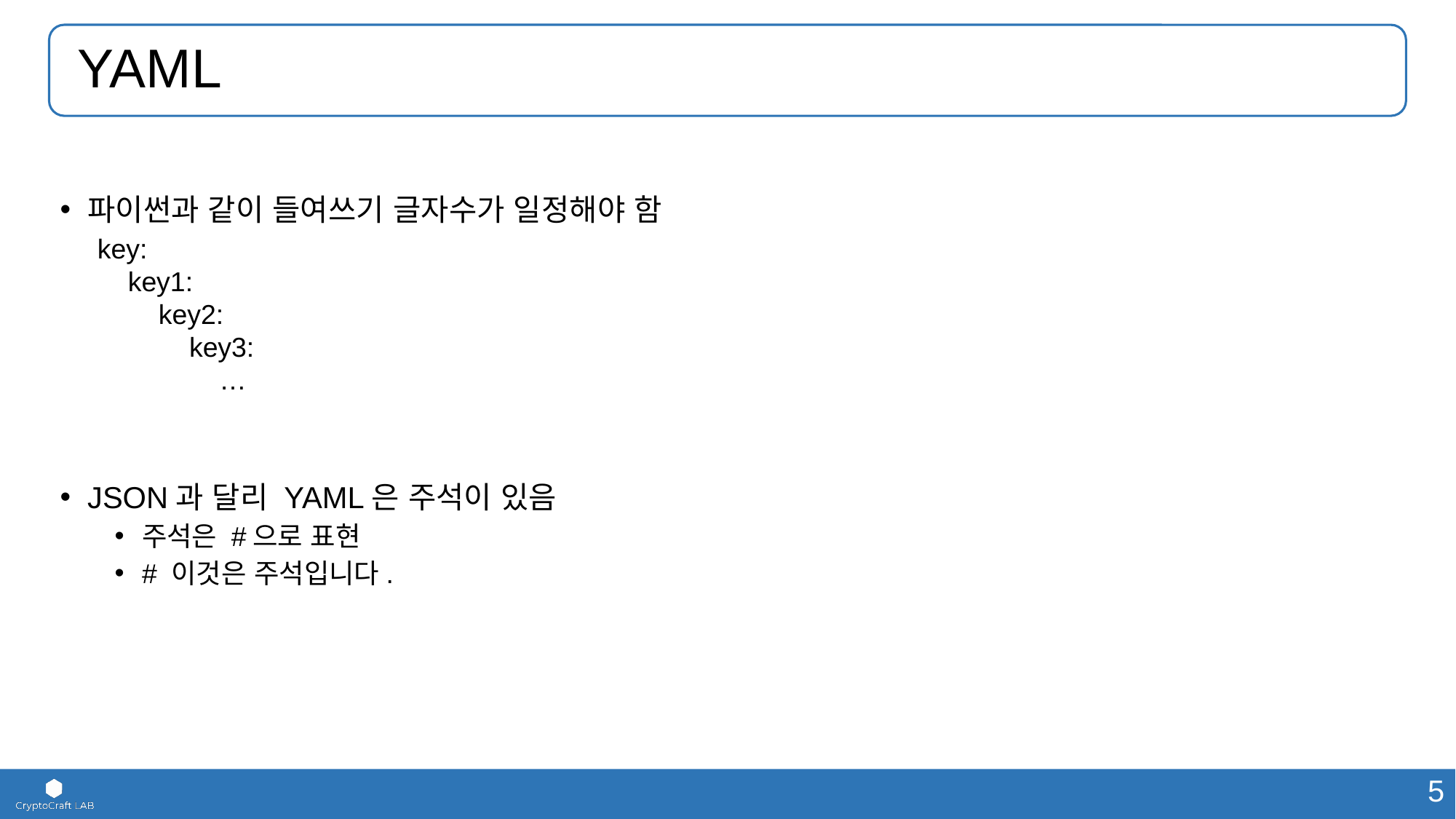

# YAML

파이썬과 같이 들여쓰기 글자수가 일정해야 함

JSON과 달리 YAML은 주석이 있음
주석은 #으로 표현
# 이것은 주석입니다.

key:
    key1:
        key2:
            key3:
                …